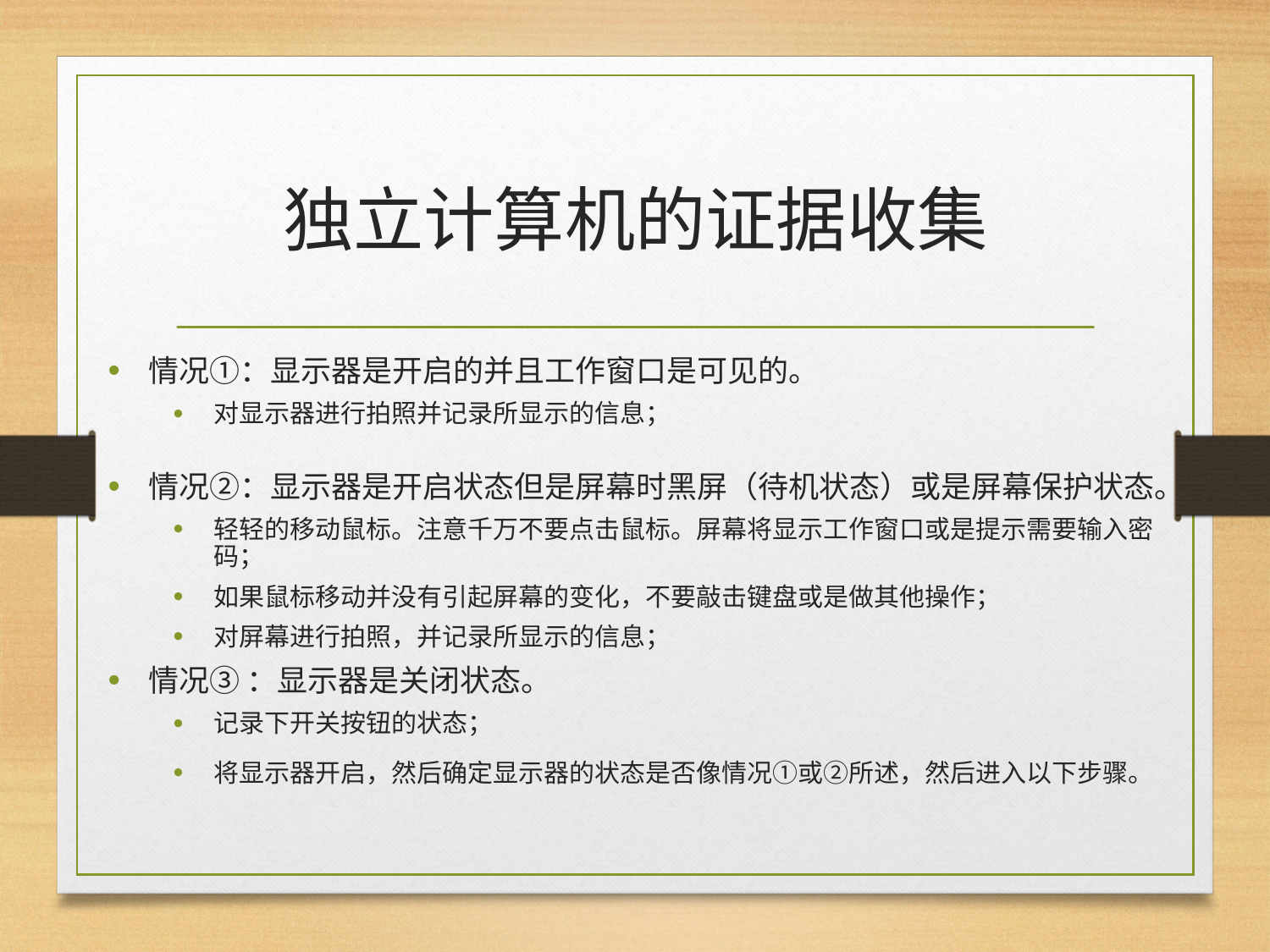

# 独立计算机的证据收集
情况①：显示器是开启的并且工作窗口是可见的。
对显示器进行拍照并记录所显示的信息；
情况②：显示器是开启状态但是屏幕时黑屏（待机状态）或是屏幕保护状态。
轻轻的移动鼠标。注意千万不要点击鼠标。屏幕将显示工作窗口或是提示需要输入密码；
如果鼠标移动并没有引起屏幕的变化，不要敲击键盘或是做其他操作；
对屏幕进行拍照，并记录所显示的信息；
情况③ ：显示器是关闭状态。
记录下开关按钮的状态；
将显示器开启，然后确定显示器的状态是否像情况①或②所述，然后进入以下步骤。